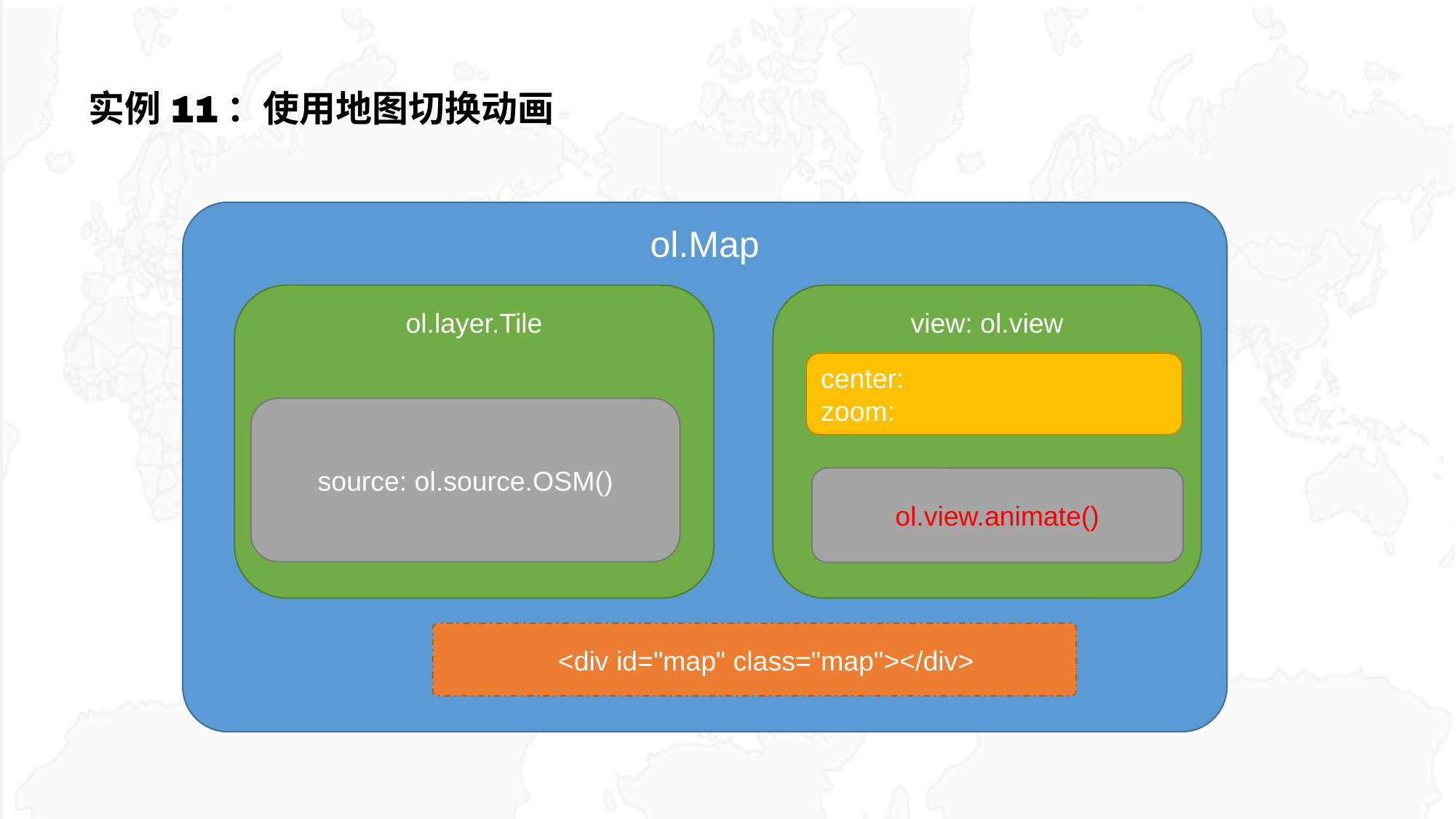

# 实例11：使用地图切换动画
ol.Map
ol.layer.Tile
view: ol.view
center:
zoom:
source: ol.source.OSM()
ol.view.animate()
   <div id="map" class="map"></div>